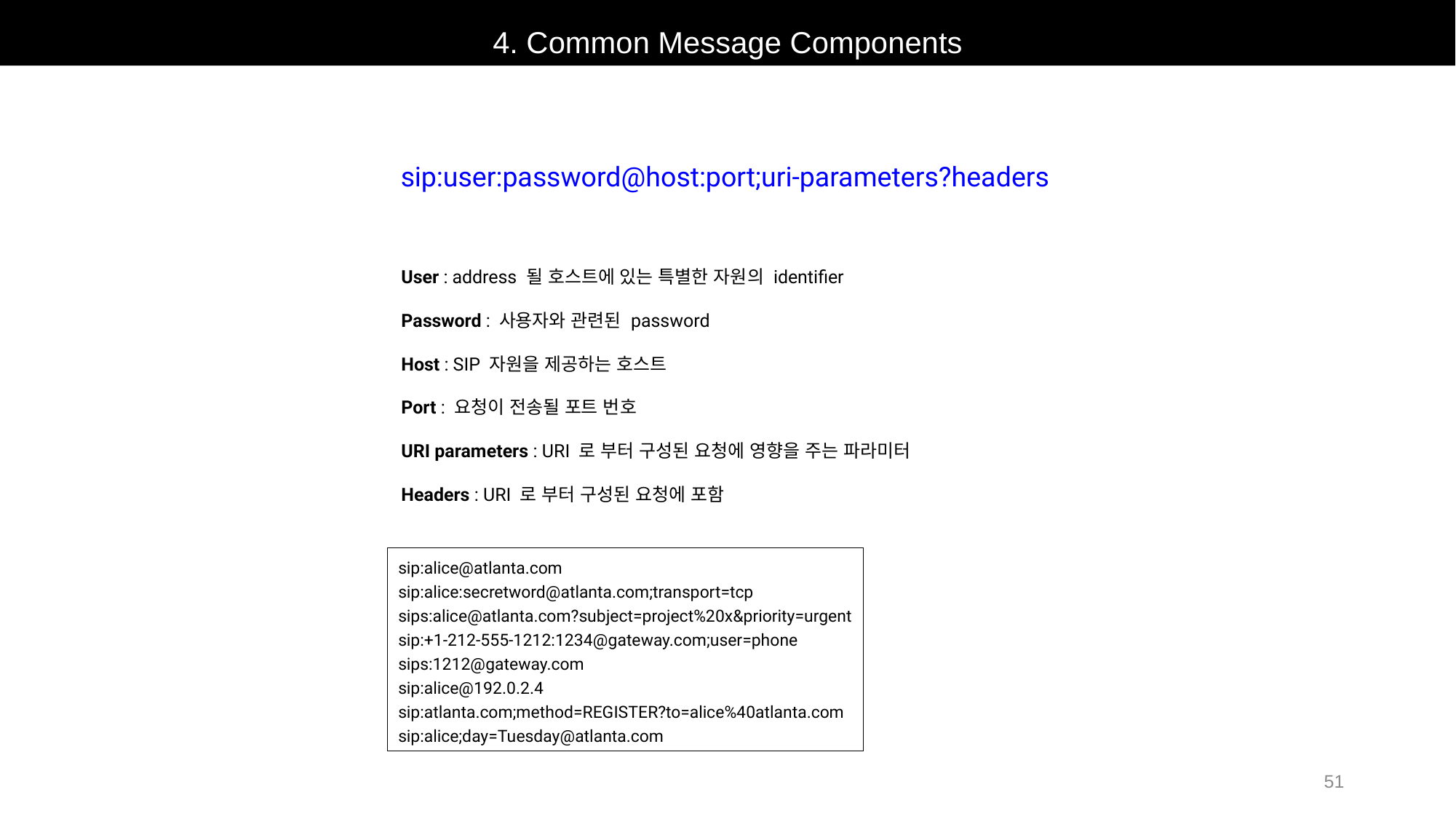

# 4. Common Message Components
sip:user:password@host:port;uri-parameters?headers
User : address 될 호스트에 있는 특별한 자원의 identifier
Password : 사용자와 관련된 password
Host : SIP 자원을 제공하는 호스트
Port : 요청이 전송될 포트 번호
URI parameters : URI 로 부터 구성된 요청에 영향을 주는 파라미터
Headers : URI 로 부터 구성된 요청에 포함
sip:alice@atlanta.com
sip:alice:secretword@atlanta.com;transport=tcp
sips:alice@atlanta.com?subject=project%20x&priority=urgent
sip:+1-212-555-1212:1234@gateway.com;user=phone
sips:1212@gateway.com
sip:alice@192.0.2.4
sip:atlanta.com;method=REGISTER?to=alice%40atlanta.com
sip:alice;day=Tuesday@atlanta.com
51